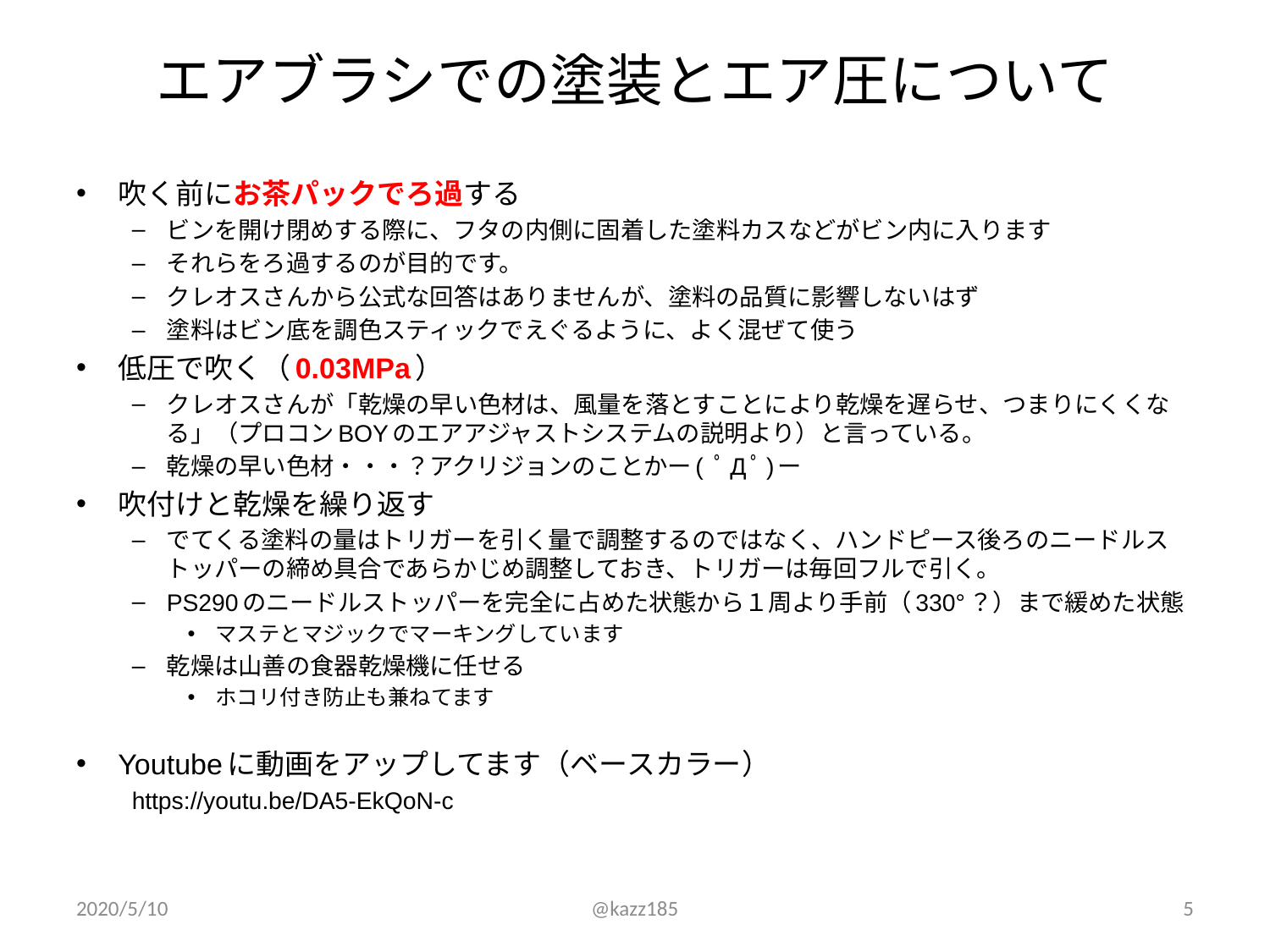

# エアブラシでの塗装とエア圧について

吹く前にお茶パックでろ過する
ビンを開け閉めする際に、フタの内側に固着した塗料カスなどがビン内に入ります
それらをろ過するのが目的です。
クレオスさんから公式な回答はありませんが、塗料の品質に影響しないはず
塗料はビン底を調色スティックでえぐるように、よく混ぜて使う
低圧で吹く（0.03MPa）
クレオスさんが「乾燥の早い色材は、風量を落とすことにより乾燥を遅らせ、つまりにくくなる」（プロコンBOYのエアアジャストシステムの説明より）と言っている。
乾燥の早い色材・・・？アクリジョンのことかー( ﾟДﾟ)ー
吹付けと乾燥を繰り返す
でてくる塗料の量はトリガーを引く量で調整するのではなく、ハンドピース後ろのニードルストッパーの締め具合であらかじめ調整しておき、トリガーは毎回フルで引く。
PS290のニードルストッパーを完全に占めた状態から１周より手前（330°？）まで緩めた状態
マステとマジックでマーキングしています
乾燥は山善の食器乾燥機に任せる
ホコリ付き防止も兼ねてます

Youtubeに動画をアップしてます（ベースカラー）
https://youtu.be/DA5-EkQoN-c
2020/5/10
@kazz185
5